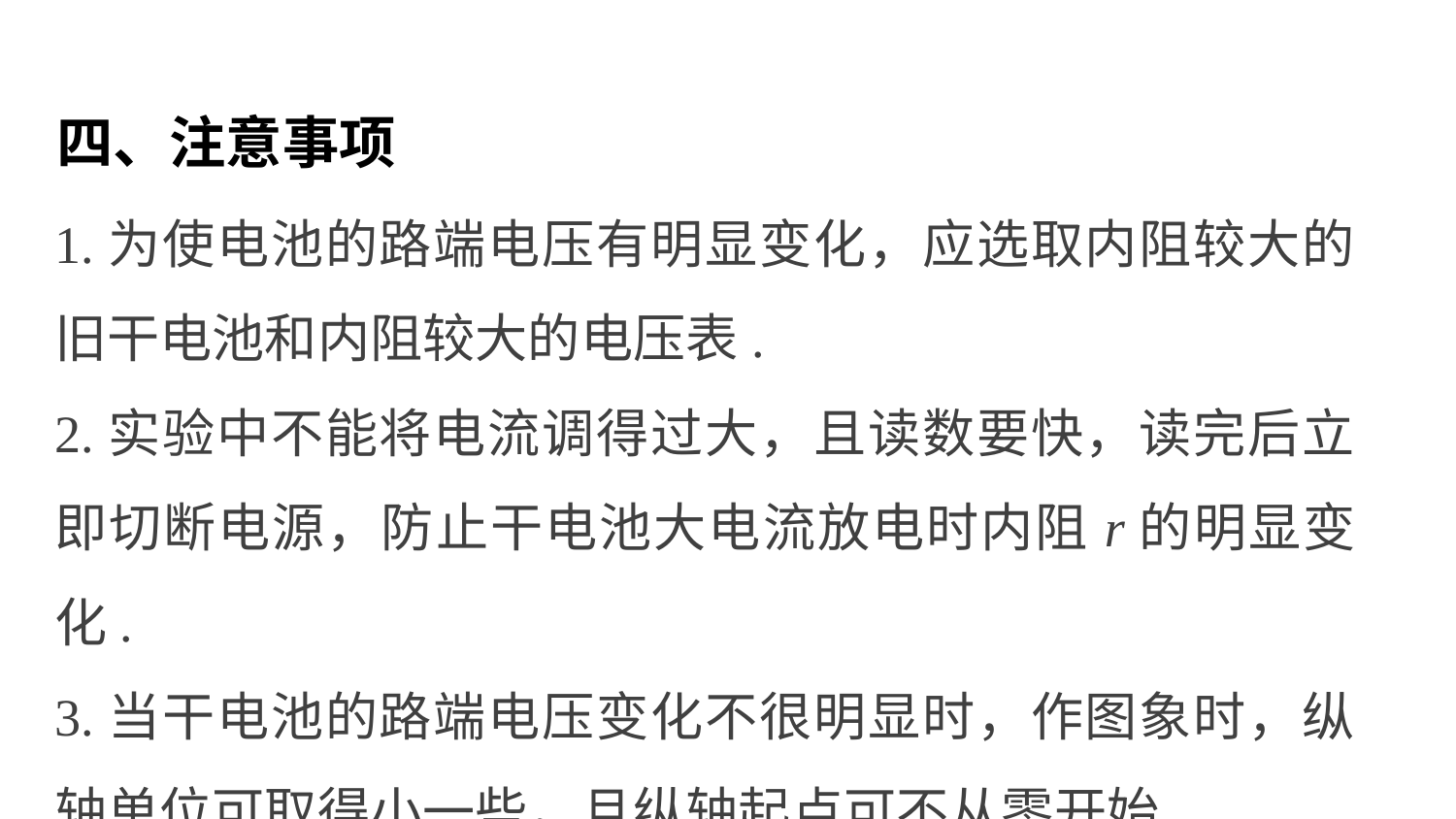

四、注意事项
1.为使电池的路端电压有明显变化，应选取内阻较大的旧干电池和内阻较大的电压表.
2.实验中不能将电流调得过大，且读数要快，读完后立即切断电源，防止干电池大电流放电时内阻r的明显变化.
3.当干电池的路端电压变化不很明显时，作图象时，纵轴单位可取得小一些，且纵轴起点可不从零开始.